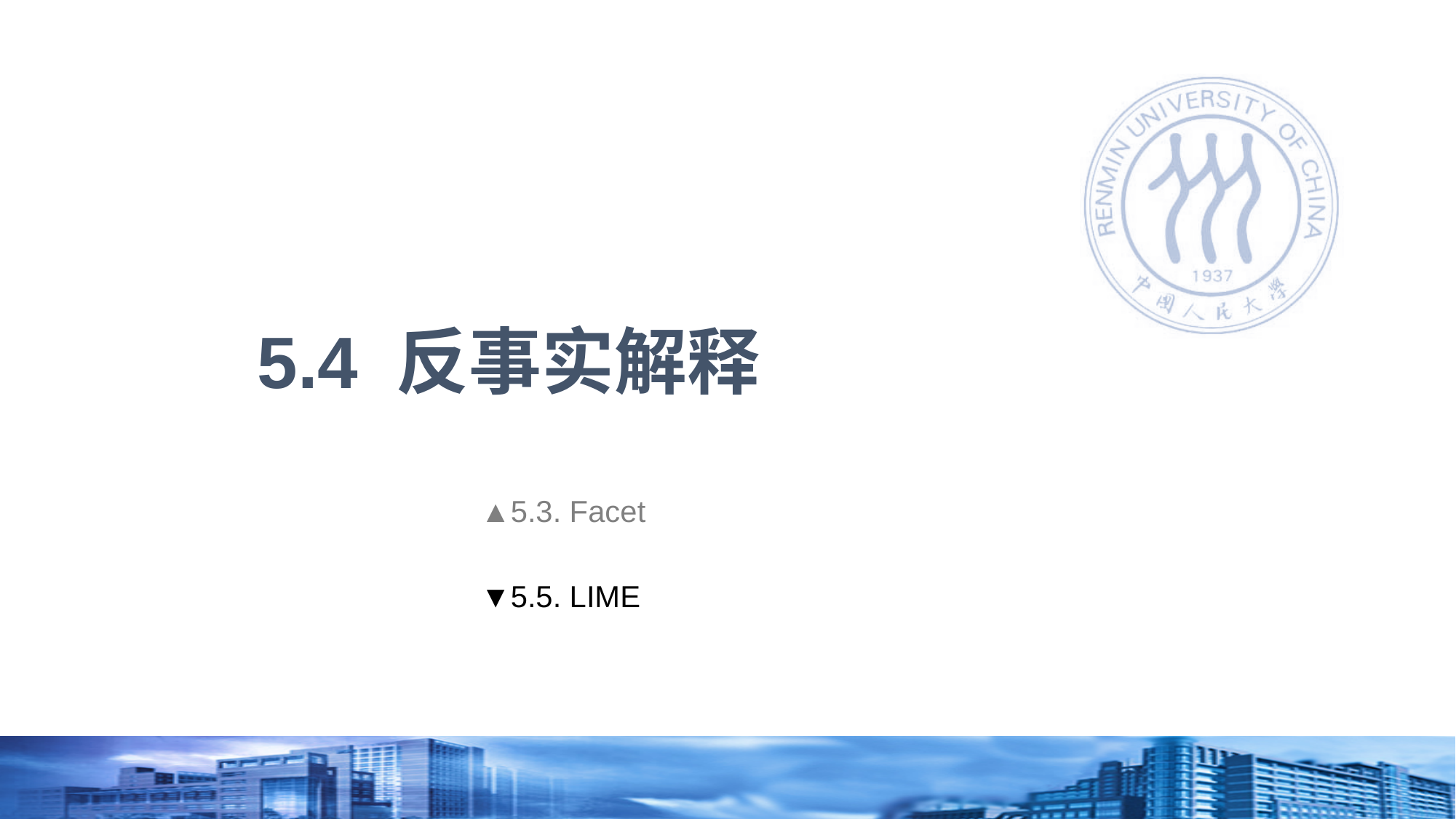

# 5.4 反事实解释
▲5.3. Facet

▼5.5. LIME